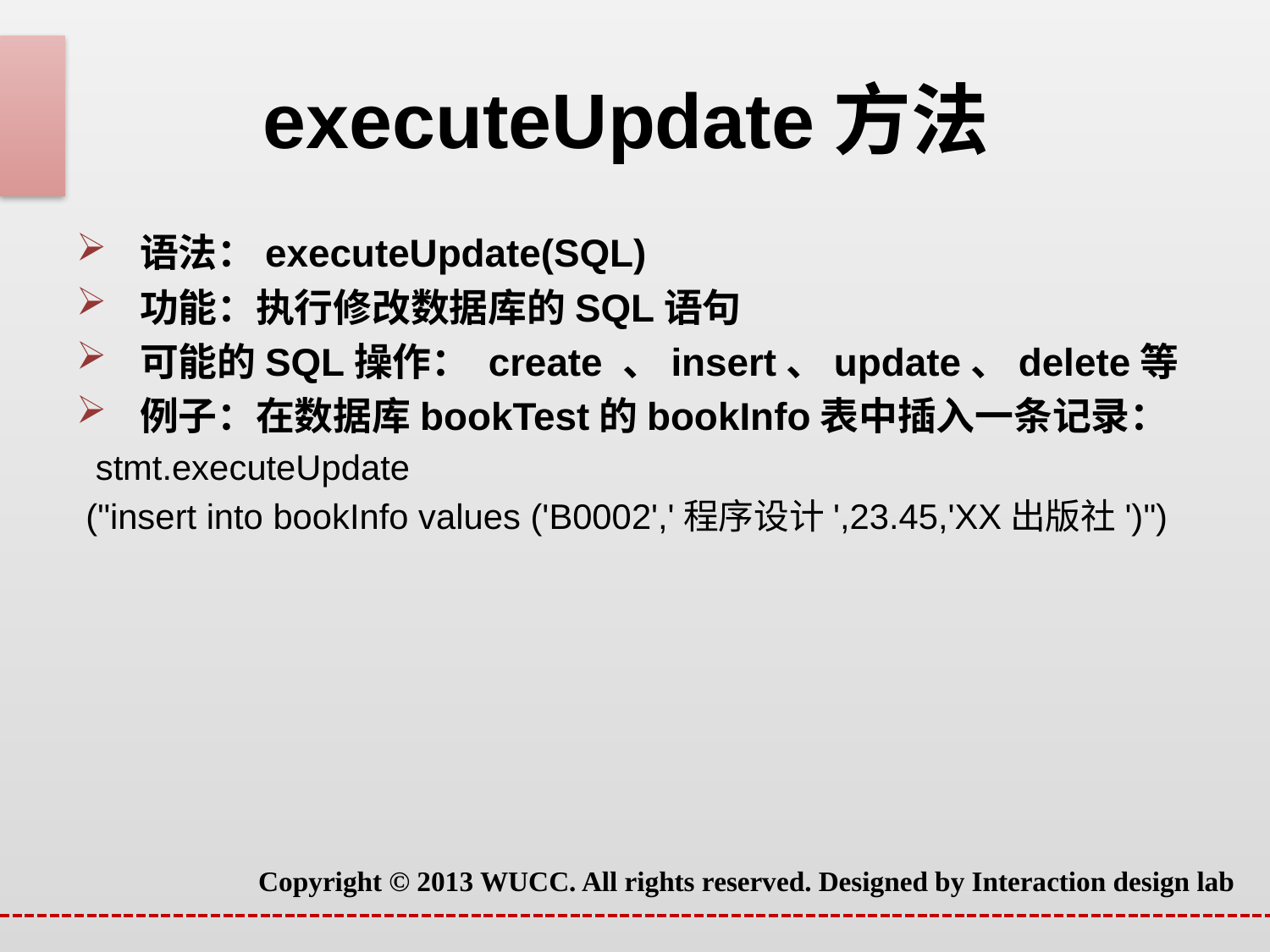

# executeUpdate方法
语法：executeUpdate(SQL)
功能：执行修改数据库的SQL语句
可能的SQL操作： create 、insert、update、delete等
例子：在数据库bookTest的bookInfo表中插入一条记录：
  stmt.executeUpdate
 ("insert into bookInfo values ('B0002','程序设计',23.45,'XX出版社')")